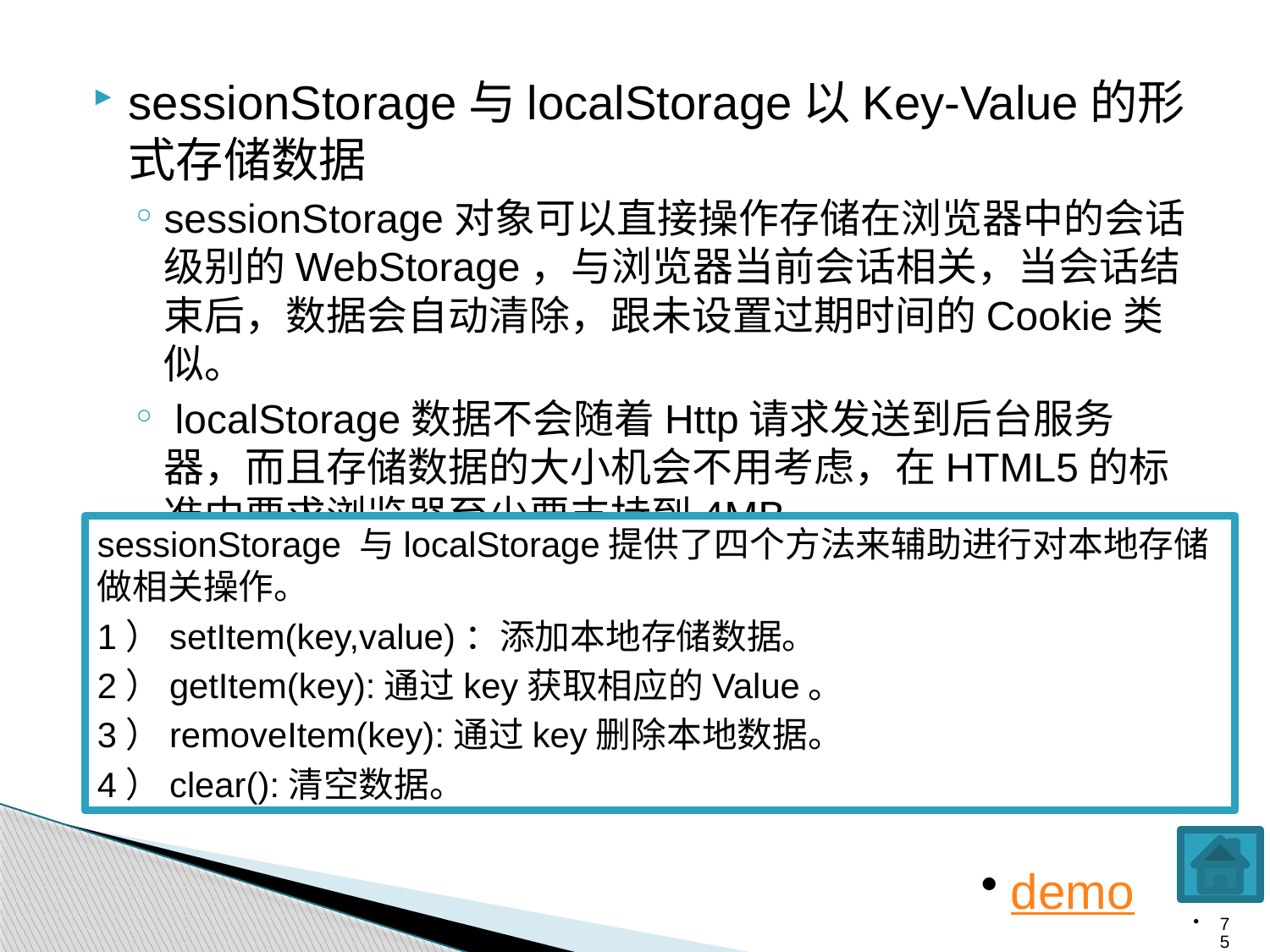

sessionStorage与localStorage以Key-Value的形式存储数据
sessionStorage对象可以直接操作存储在浏览器中的会话级别的WebStorage，与浏览器当前会话相关，当会话结束后，数据会自动清除，跟未设置过期时间的Cookie类似。
 localStorage数据不会随着Http请求发送到后台服务器，而且存储数据的大小机会不用考虑，在HTML5的标准中要求浏览器至少要支持到4MB。

sessionStorage 与localStorage提供了四个方法来辅助进行对本地存储做相关操作。
1）setItem(key,value)：添加本地存储数据。
2）getItem(key):通过key获取相应的Value。
3）removeItem(key):通过key删除本地数据。
4）clear():清空数据。

demo
75